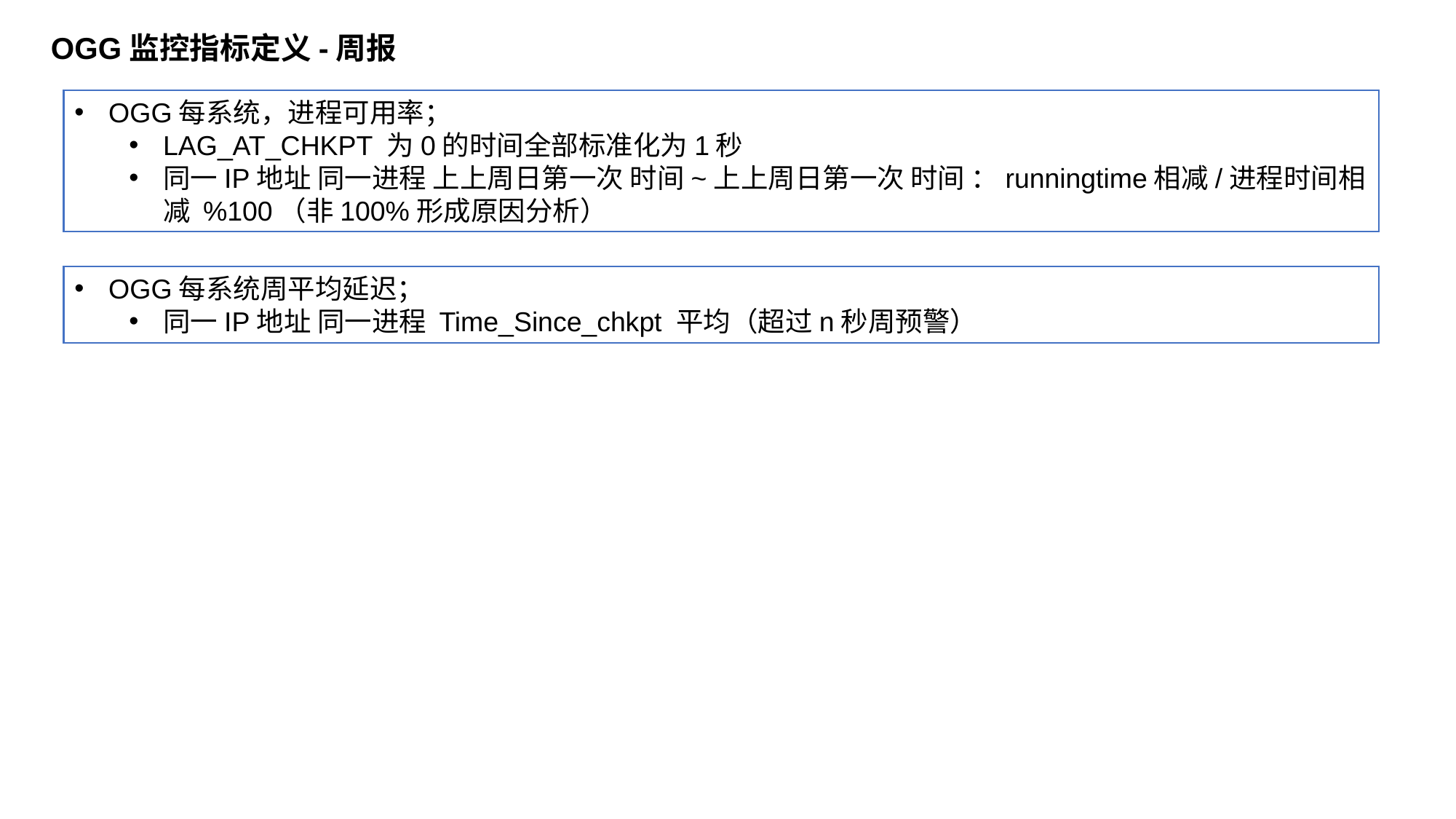

OGG监控指标定义-周报
OGG每系统，进程可用率；
LAG_AT_CHKPT 为0的时间全部标准化为1秒
同一IP地址 同一进程 上上周日第一次 时间~上上周日第一次 时间 ：runningtime相减/进程时间相减 %100（非100%形成原因分析）
OGG每系统周平均延迟；
同一IP地址 同一进程 Time_Since_chkpt 平均（超过n秒周预警）